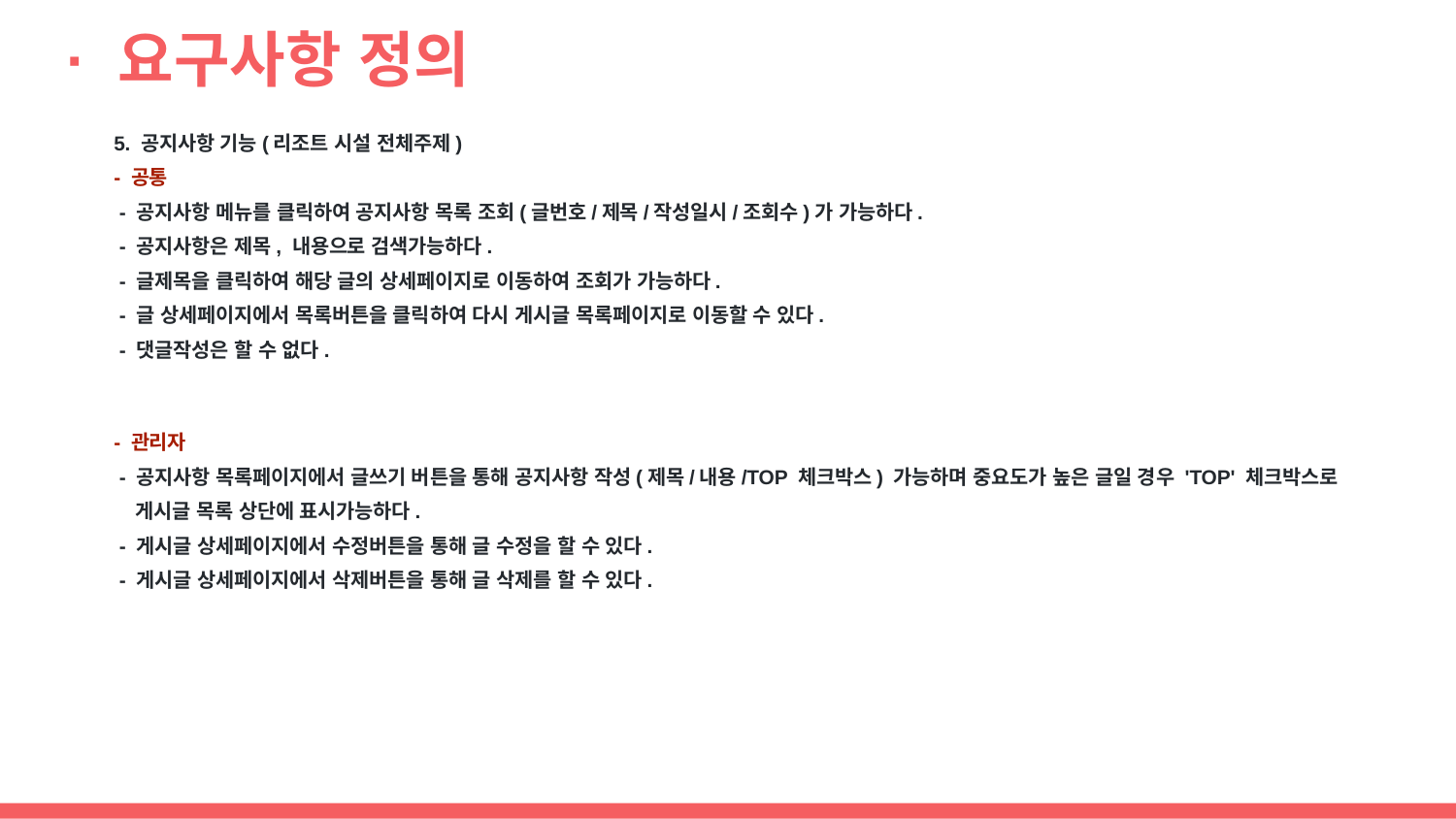

# · 요구사항 정의

5. 공지사항 기능(리조트 시설 전체주제)
- 공통
 - 공지사항 메뉴를 클릭하여 공지사항 목록 조회(글번호/제목/작성일시/조회수)가 가능하다.
 - 공지사항은 제목, 내용으로 검색가능하다.
 - 글제목을 클릭하여 해당 글의 상세페이지로 이동하여 조회가 가능하다.
 - 글 상세페이지에서 목록버튼을 클릭하여 다시 게시글 목록페이지로 이동할 수 있다.
 - 댓글작성은 할 수 없다.

- 관리자
 - 공지사항 목록페이지에서 글쓰기 버튼을 통해 공지사항 작성(제목/내용/TOP 체크박스) 가능하며 중요도가 높은 글일 경우 'TOP' 체크박스로
   게시글 목록 상단에 표시가능하다.
 - 게시글 상세페이지에서 수정버튼을 통해 글 수정을 할 수 있다.
 - 게시글 상세페이지에서 삭제버튼을 통해 글 삭제를 할 수 있다.